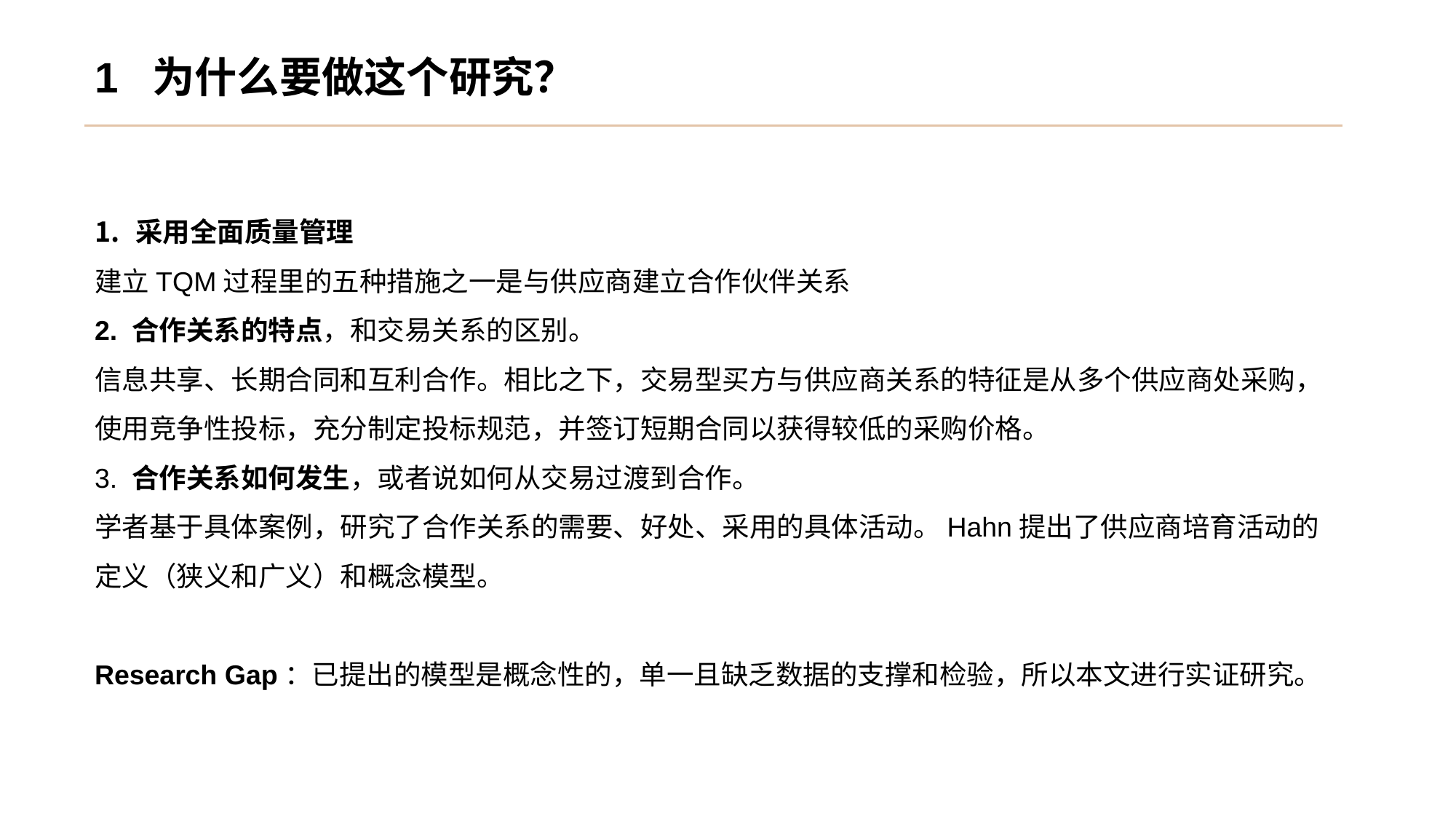

1  为什么要做这个研究？
采用全面质量管理
建立TQM过程里的五种措施之一是与供应商建立合作伙伴关系
2. 合作关系的特点，和交易关系的区别。
信息共享、长期合同和互利合作。相比之下，交易型买方与供应商关系的特征是从多个供应商处采购，使用竞争性投标，充分制定投标规范，并签订短期合同以获得较低的采购价格。
3. 合作关系如何发生，或者说如何从交易过渡到合作。
学者基于具体案例，研究了合作关系的需要、好处、采用的具体活动。Hahn提出了供应商培育活动的定义（狭义和广义）和概念模型。

Research Gap：已提出的模型是概念性的，单一且缺乏数据的支撑和检验，所以本文进行实证研究。